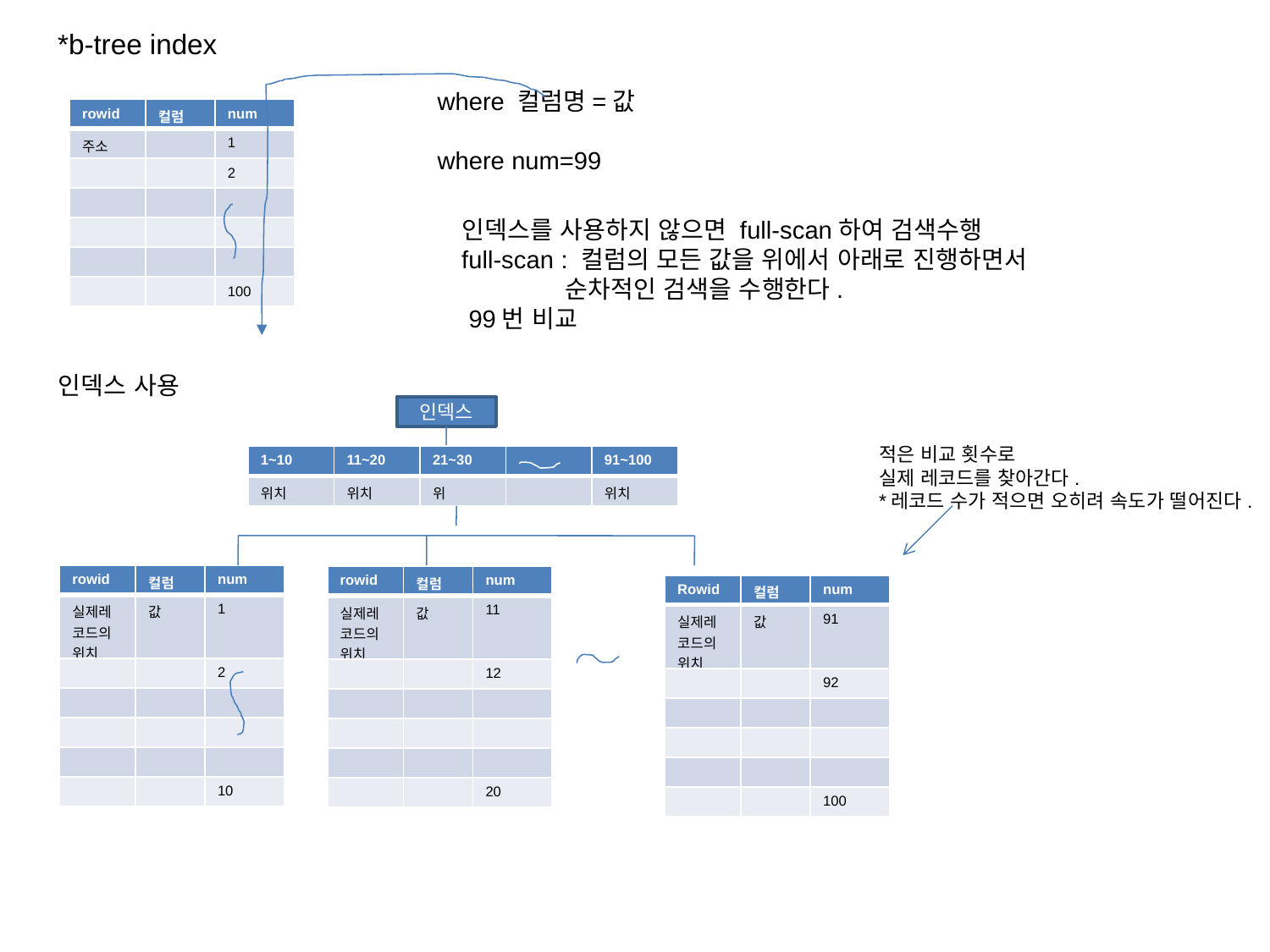

*b-tree index

where 컬럼명=값

where num=99
| rowid | 컬럼 | num |
| --- | --- | --- |
| 주소 |  | 1 |
|  |  | 2 |
|  |  |  |
|  |  |  |
|  |  |  |
|  |  | 100 |

인덱스를 사용하지 않으면 full-scan하여 검색수행
full-scan : 컬럼의 모든 값을 위에서 아래로 진행하면서
              순차적인 검색을 수행한다.
 99번 비교
인덱스 사용
인덱스
적은 비교 횟수로
실제 레코드를 찾아간다.
*레코드 수가 적으면 오히려 속도가 떨어진다.
| 1~10 | 11~20 | 21~30 |  | 91~100 |
| --- | --- | --- | --- | --- |
| 위치 | 위치 | 위 |  | 위치 |

| rowid | 컬럼 | num |
| --- | --- | --- |
| 실제레코드의 위치 | 값 | 1 |
|  |  | 2 |
|  |  |  |
|  |  |  |
|  |  |  |
|  |  | 10 |
| rowid | 컬럼 | num |
| --- | --- | --- |
| 실제레코드의 위치 | 값 | 11 |
|  |  | 12 |
|  |  |  |
|  |  |  |
|  |  |  |
|  |  | 20 |
| Rowid | 컬럼 | num |
| --- | --- | --- |
| 실제레코드의 위치 | 값 | 91 |
|  |  | 92 |
|  |  |  |
|  |  |  |
|  |  |  |
|  |  | 100 |